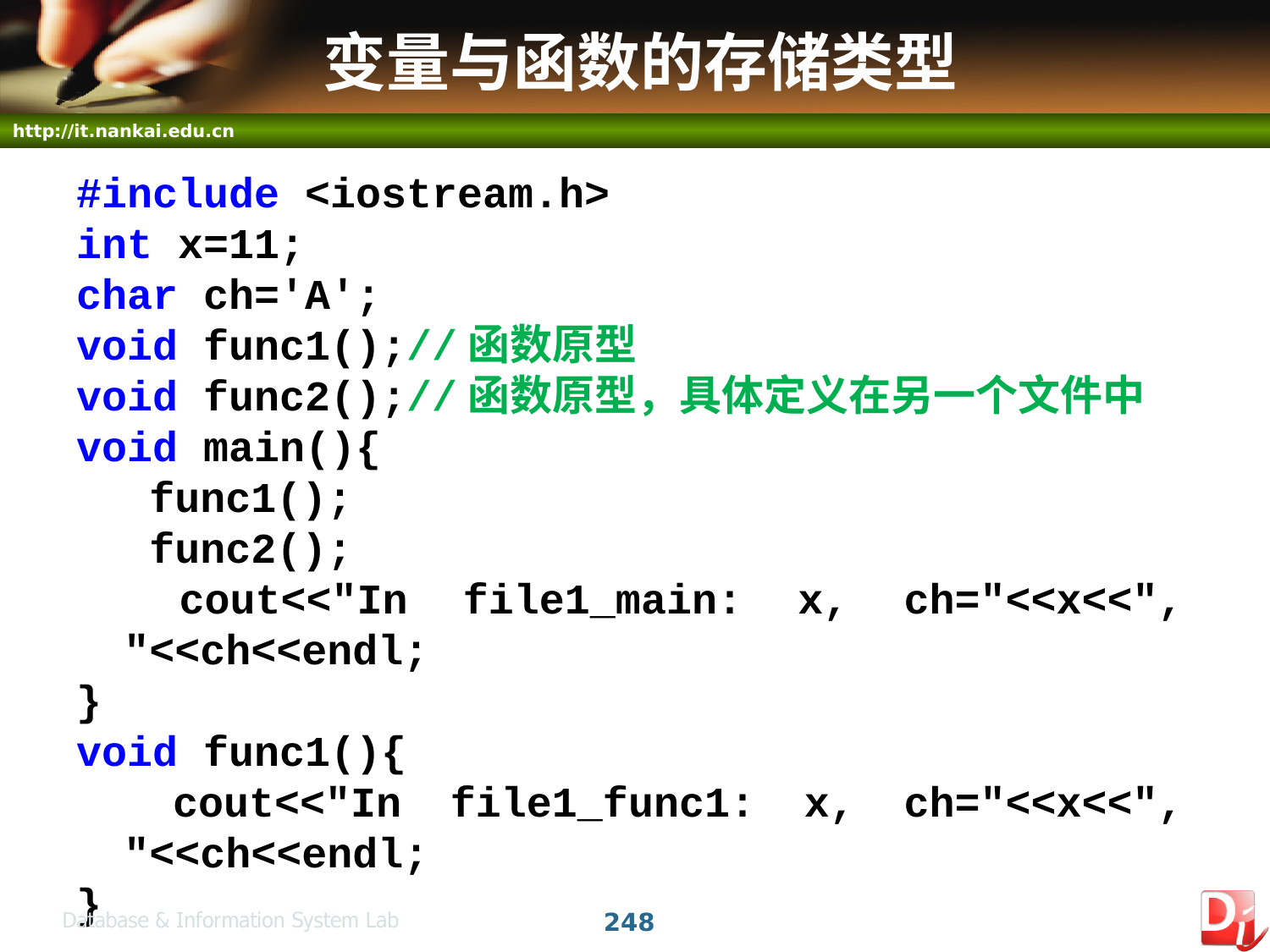

# 变量与函数的存储类型
#include <iostream.h>
int x=11;
char ch='A';
void func1();//函数原型
void func2();//函数原型，具体定义在另一个文件中
void main(){
	 func1();
	 func2();
	 cout<<"In file1_main: x, ch="<<x<<", "<<ch<<endl;
}
void func1(){
	 cout<<"In file1_func1: x, ch="<<x<<", "<<ch<<endl;
}
248
Database & Information System Lab